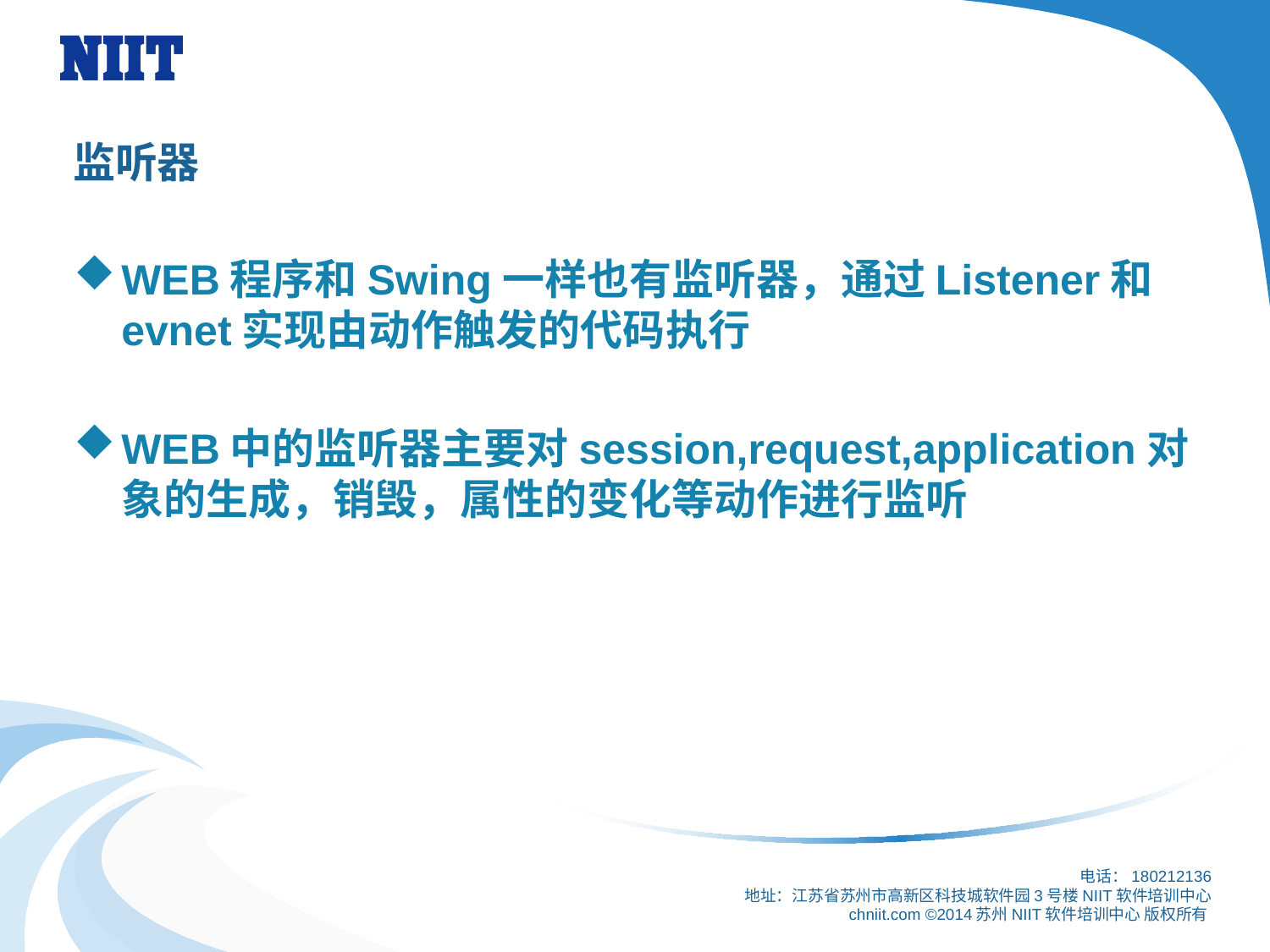

# 监听器
WEB程序和Swing一样也有监听器，通过Listener和evnet实现由动作触发的代码执行

WEB中的监听器主要对session,request,application对象的生成，销毁，属性的变化等动作进行监听